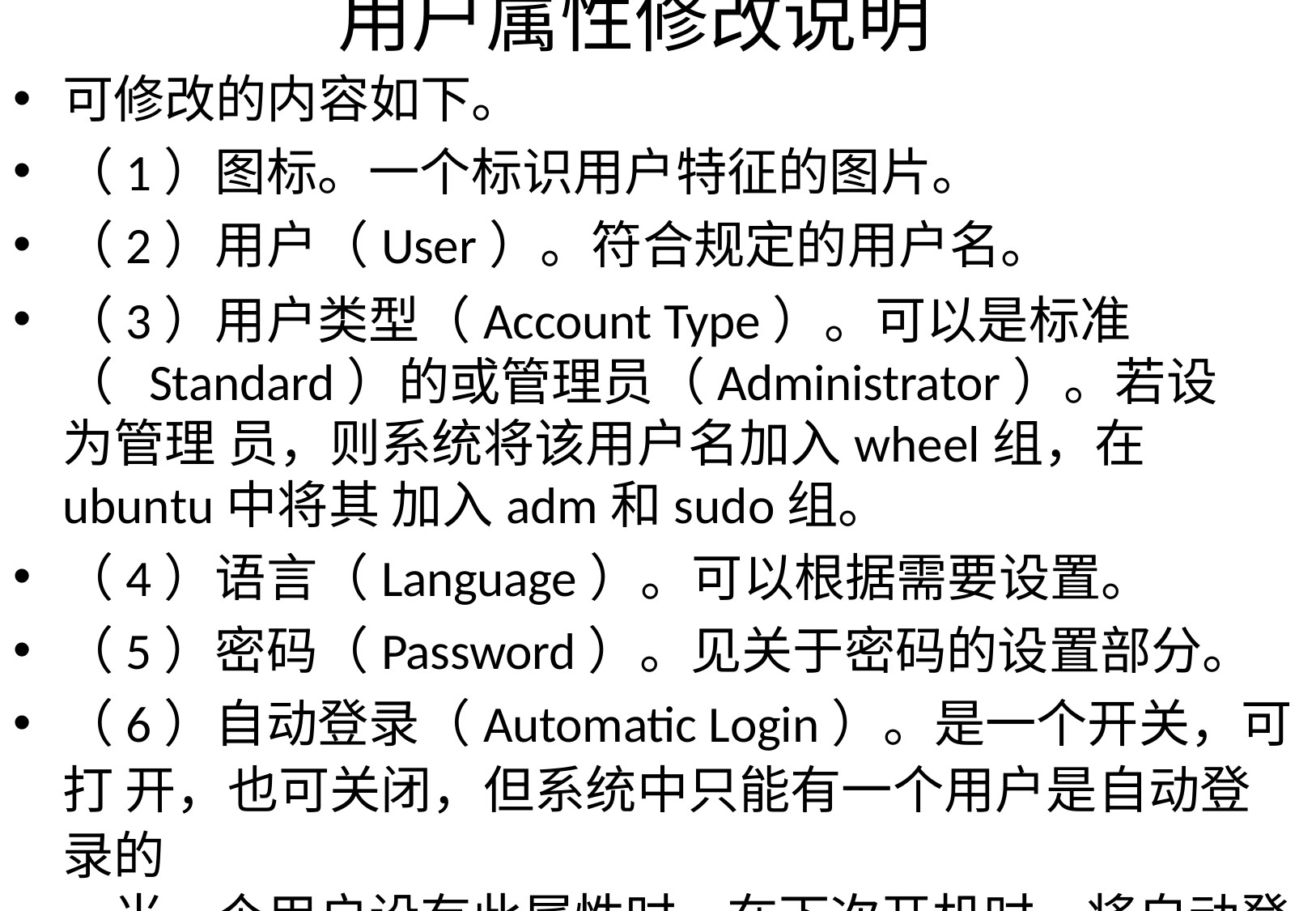

# 用户属性修改说明
可修改的内容如下。
（1）图标。一个标识用户特征的图片。
（2）用户（User）。符合规定的用户名。
（3）用户类型（Account Type）。可以是标准（  Standard）的或管理员（Administrator）。若设为管理 员，则系统将该用户名加入wheel组，在ubuntu中将其 加入adm和sudo组。
（4）语言（Language）。可以根据需要设置。
（5）密码（Password）。见关于密码的设置部分。
（6）自动登录（Automatic Login）。是一个开关，可打 开，也可关闭，但系统中只能有一个用户是自动登录的
。当一个用户设有此属性时，在下次开机时，将自动登 录到该用户。